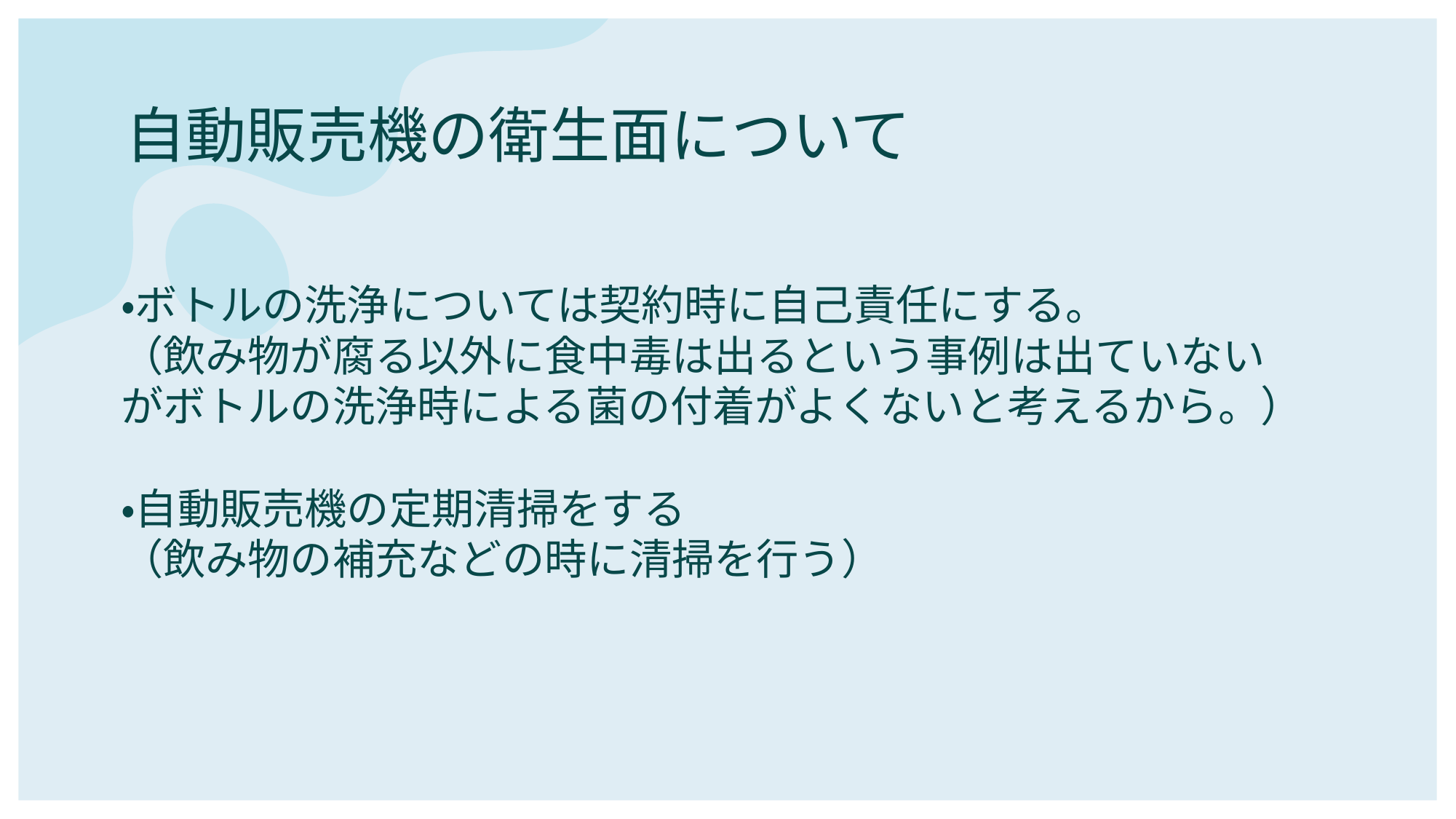

# 自動販売機の衛生面について
・ボトルの洗浄については契約時に自己責任にする。
（飲み物が腐る以外に食中毒は出るという事例は出ていない
がボトルの洗浄時による菌の付着がよくないと考えるから。）

・自動販売機の定期清掃をする
（飲み物の補充などの時に清掃を行う）